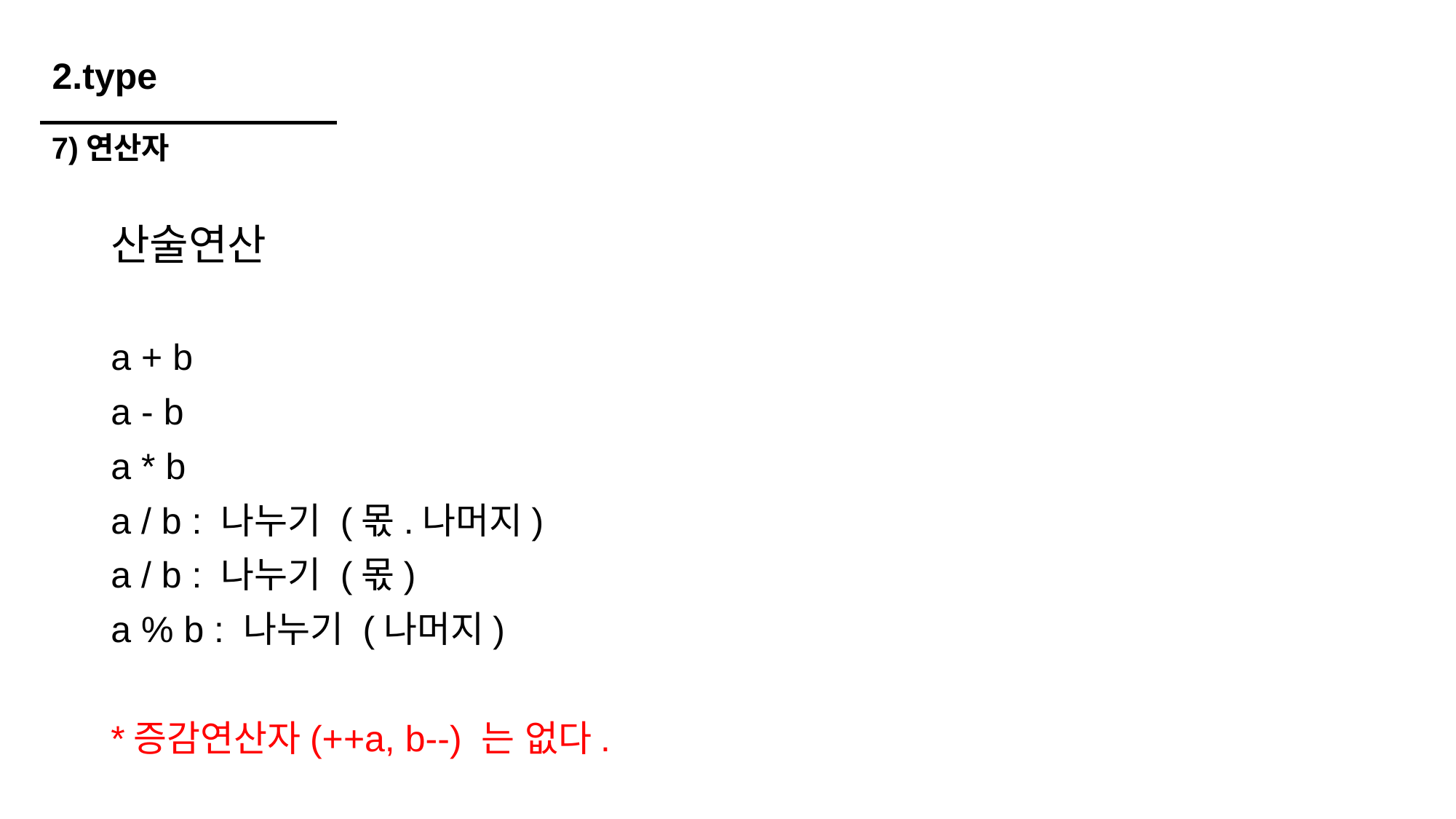

# 2.type
7)연산자
산술연산

a + b
a - b
a * b
a / b : 나누기 (몫.나머지)
a / b : 나누기 (몫)
a % b : 나누기 (나머지)

*증감연산자(++a, b--) 는 없다.